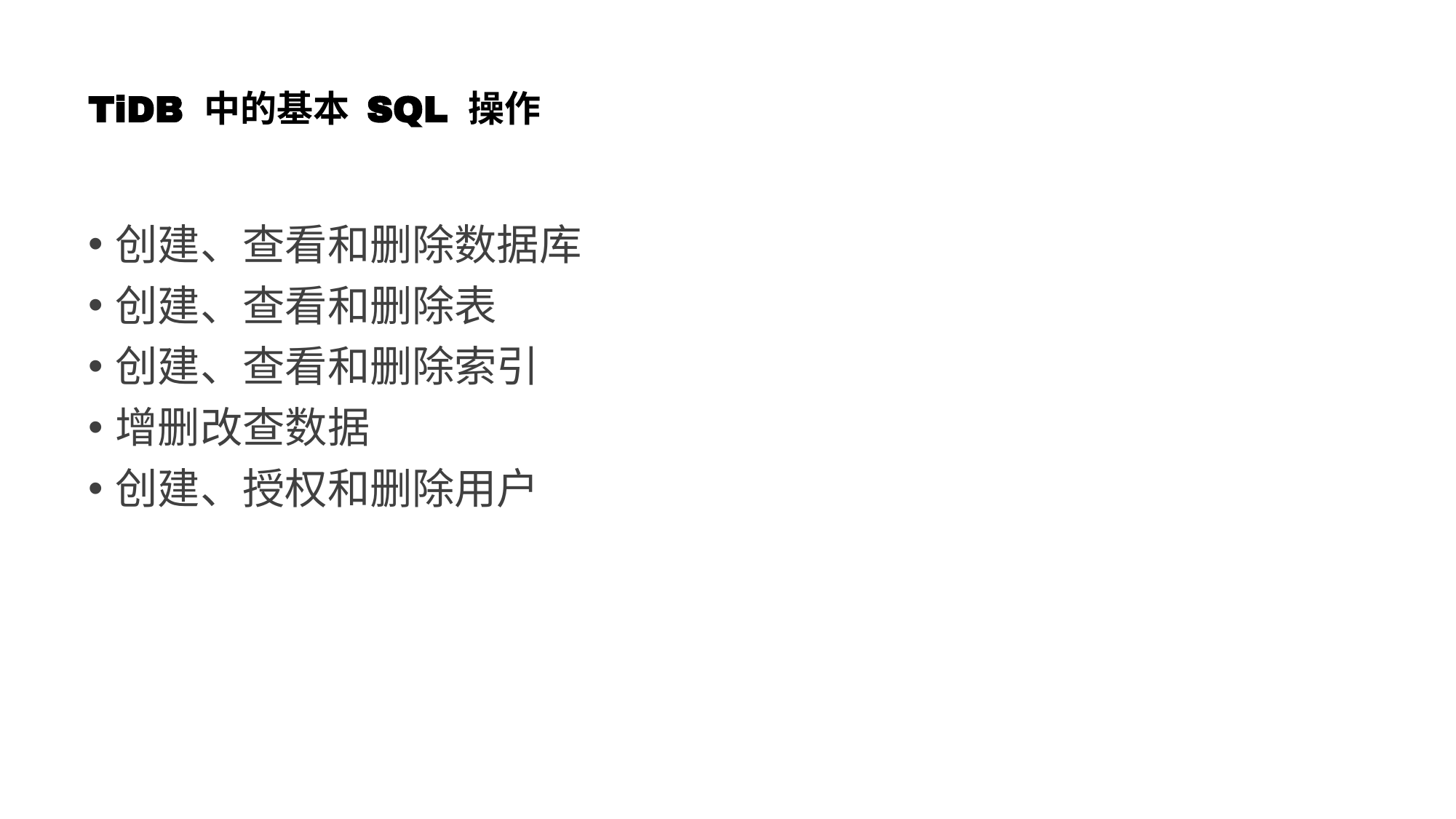

# TiDB 中的基本 SQL 操作
创建、查看和删除数据库
创建、查看和删除表
创建、查看和删除索引
增删改查数据
创建、授权和删除用户